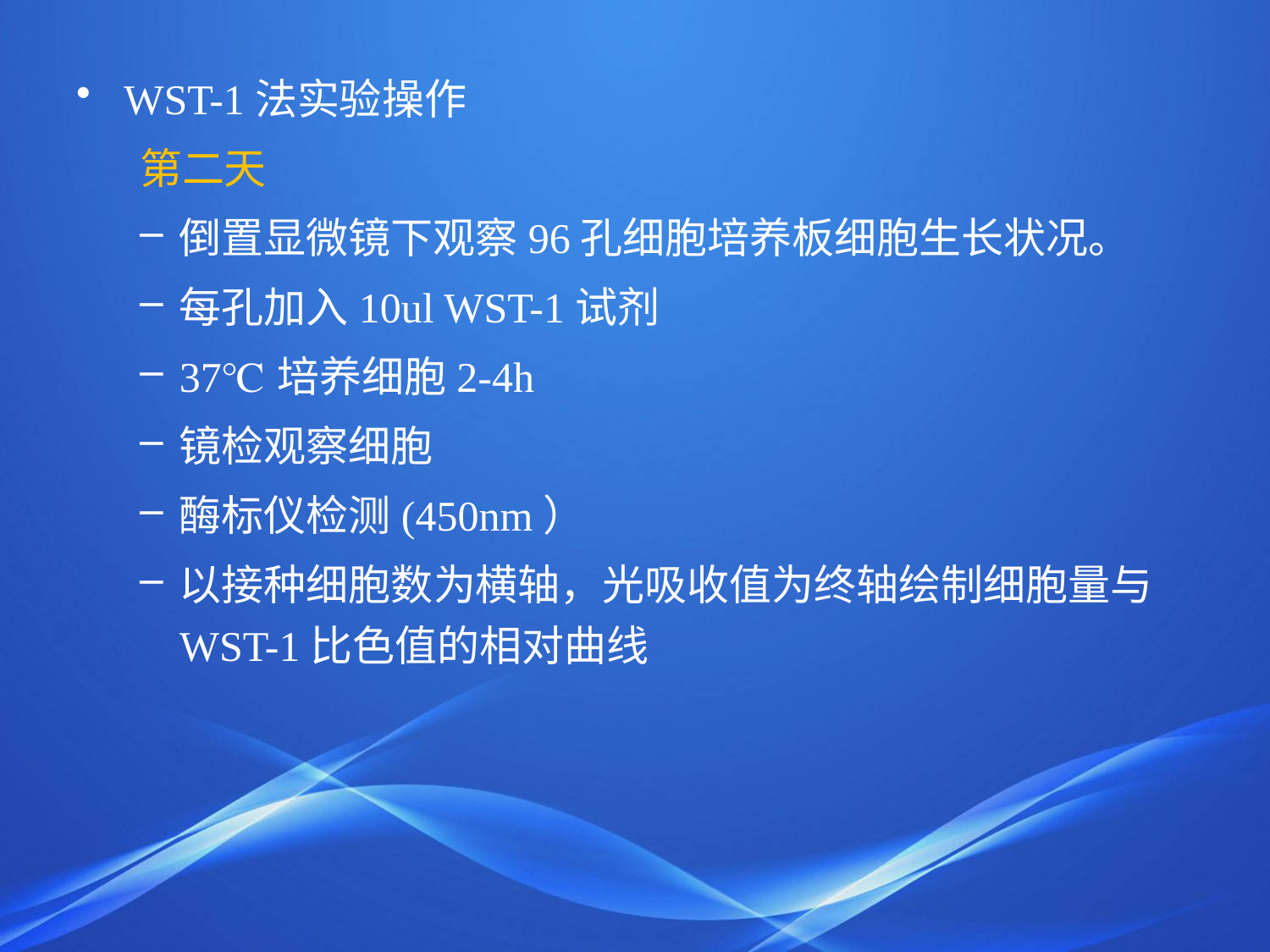

WST-1法实验操作
第二天
倒置显微镜下观察96孔细胞培养板细胞生长状况。
每孔加入10ul WST-1试剂
37℃培养细胞2-4h
镜检观察细胞
酶标仪检测(450nm）
以接种细胞数为横轴，光吸收值为终轴绘制细胞量与WST-1比色值的相对曲线